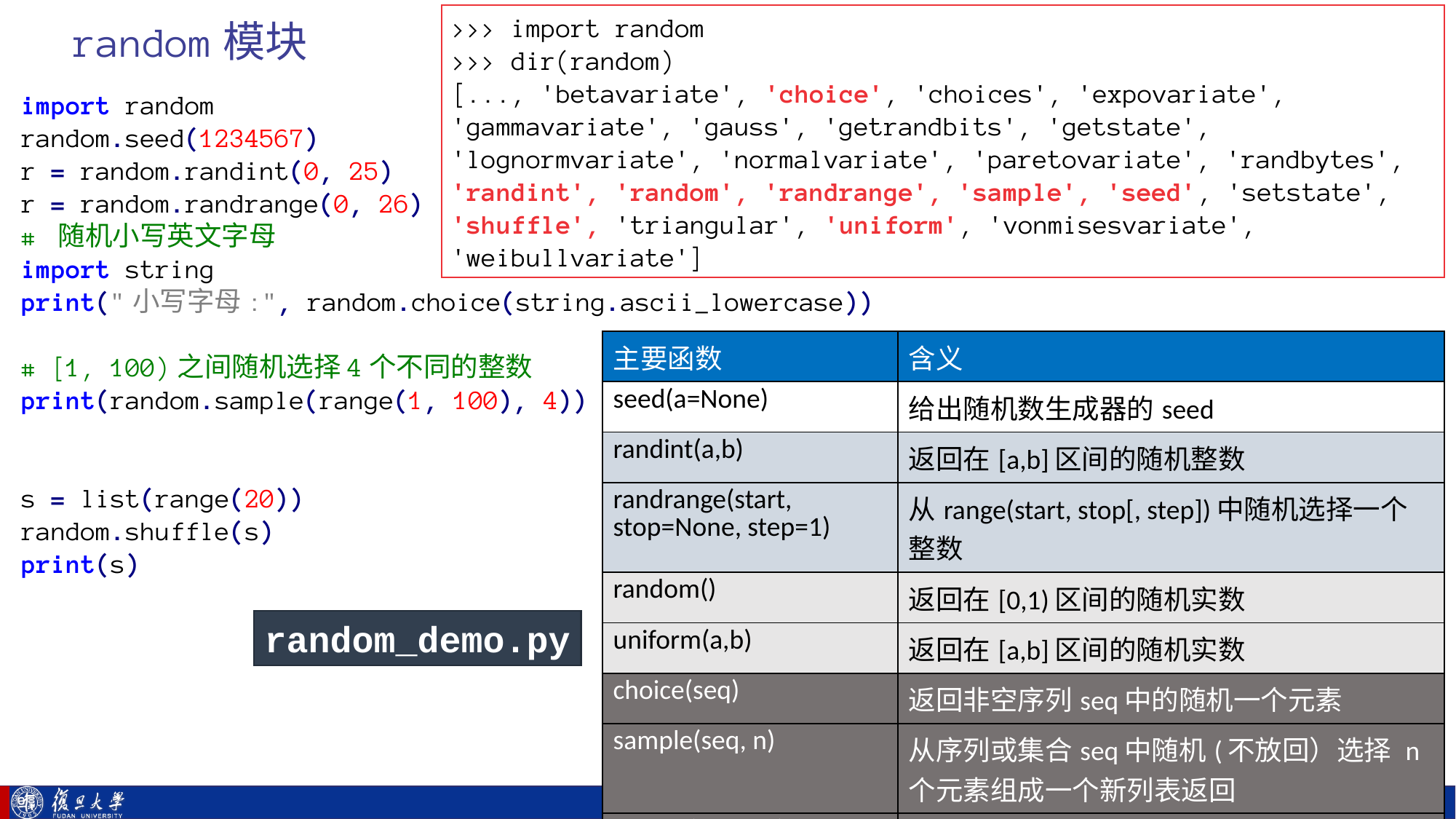

# random模块
>>> import random
>>> dir(random)
[..., 'betavariate', 'choice', 'choices', 'expovariate', 'gammavariate', 'gauss', 'getrandbits', 'getstate', 'lognormvariate', 'normalvariate', 'paretovariate', 'randbytes', 'randint', 'random', 'randrange', 'sample', 'seed', 'setstate', 'shuffle', 'triangular', 'uniform', 'vonmisesvariate', 'weibullvariate']
import random
random.seed(1234567)
r = random.randint(0, 25)
r = random.randrange(0, 26)
# 随机小写英文字母
import string
print("小写字母:", random.choice(string.ascii_lowercase))

# [1, 100)之间随机选择4个不同的整数
print(random.sample(range(1, 100), 4))

s = list(range(20))
random.shuffle(s)
print(s)
| 主要函数 | 含义 |
| --- | --- |
| seed(a=None) | 给出随机数生成器的seed |
| randint(a,b) | 返回在[a,b]区间的随机整数 |
| randrange(start, stop=None, step=1) | 从range(start, stop[, step])中随机选择一个整数 |
| random() | 返回在[0,1)区间的随机实数 |
| uniform(a,b) | 返回在[a,b]区间的随机实数 |
| choice(seq) | 返回非空序列seq中的随机一个元素 |
| sample(seq, n) | 从序列或集合seq中随机(不放回）选择 n个元素组成一个新列表返回 |
| shuffle(list\_obj) | 原地随机排序列表list\_obj，返回None |
random_demo.py